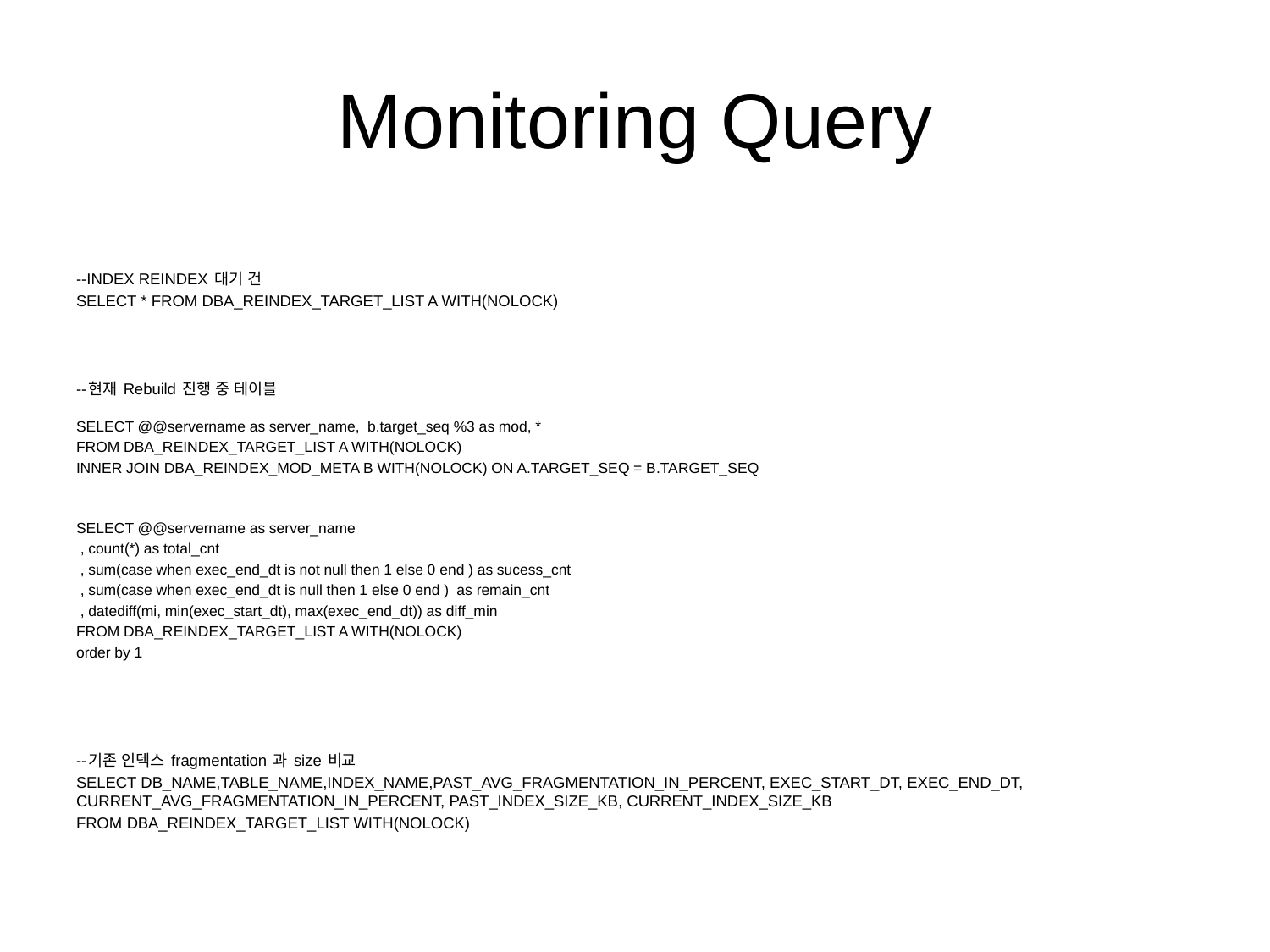

# Monitoring Query

--INDEX REINDEX 대기 건
SELECT * FROM DBA_REINDEX_TARGET_LIST A WITH(NOLOCK)

--현재 Rebuild 진행 중 테이블

SELECT @@servername as server_name,  b.target_seq %3 as mod, *
FROM DBA_REINDEX_TARGET_LIST A WITH(NOLOCK)
INNER JOIN DBA_REINDEX_MOD_META B WITH(NOLOCK) ON A.TARGET_SEQ = B.TARGET_SEQ

SELECT @@servername as server_name
 , count(*) as total_cnt
 , sum(case when exec_end_dt is not null then 1 else 0 end ) as sucess_cnt
 , sum(case when exec_end_dt is null then 1 else 0 end )  as remain_cnt
 , datediff(mi, min(exec_start_dt), max(exec_end_dt)) as diff_min
FROM DBA_REINDEX_TARGET_LIST A WITH(NOLOCK)
order by 1

--기존 인덱스 fragmentation 과 size 비교
SELECT DB_NAME,TABLE_NAME,INDEX_NAME,PAST_AVG_FRAGMENTATION_IN_PERCENT, EXEC_START_DT, EXEC_END_DT, CURRENT_AVG_FRAGMENTATION_IN_PERCENT, PAST_INDEX_SIZE_KB, CURRENT_INDEX_SIZE_KB
FROM DBA_REINDEX_TARGET_LIST WITH(NOLOCK)